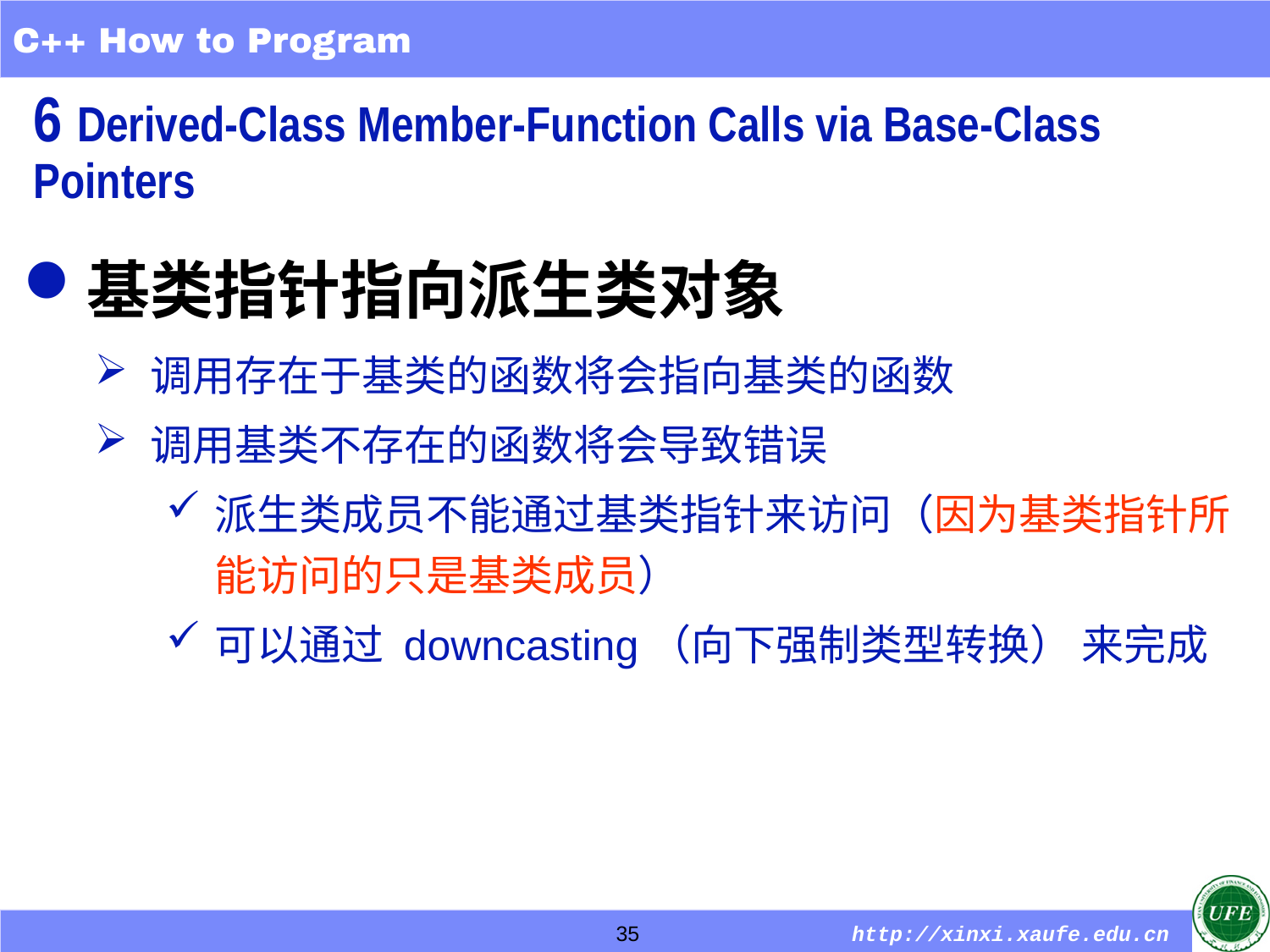

6 Derived-Class Member-Function Calls via Base-Class Pointers
基类指针指向派生类对象
调用存在于基类的函数将会指向基类的函数
调用基类不存在的函数将会导致错误
派生类成员不能通过基类指针来访问（因为基类指针所能访问的只是基类成员）
可以通过 downcasting（向下强制类型转换） 来完成
35